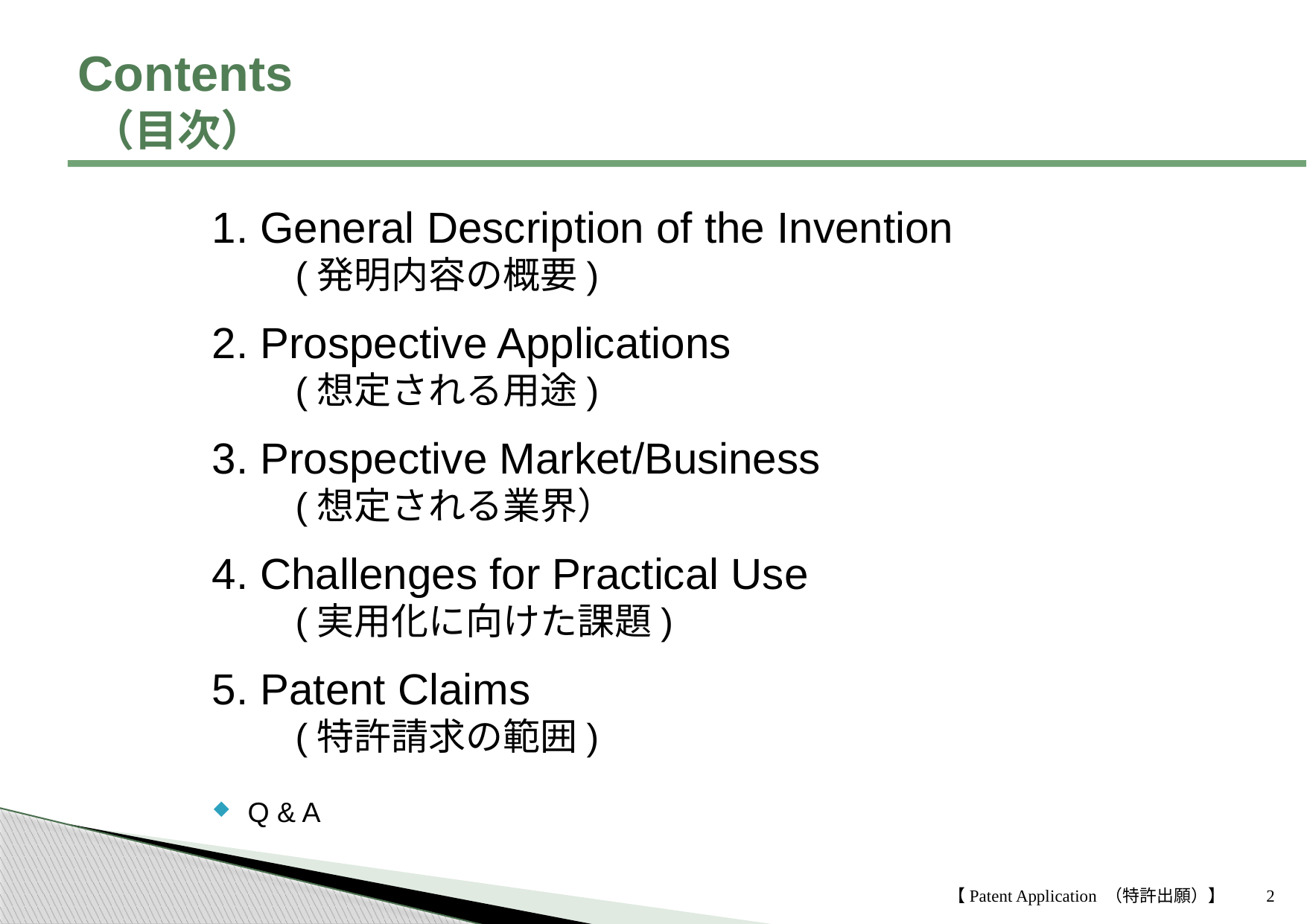

# Contents
（目次）
1. General Description of the Invention
　　(発明内容の概要)

2. Prospective Applications
　　(想定される用途)

3. Prospective Market/Business
　　(想定される業界）

4. Challenges for Practical Use
　　(実用化に向けた課題)

5. Patent Claims
　　(特許請求の範囲)

Q & A
【Patent Application （特許出願）】
2